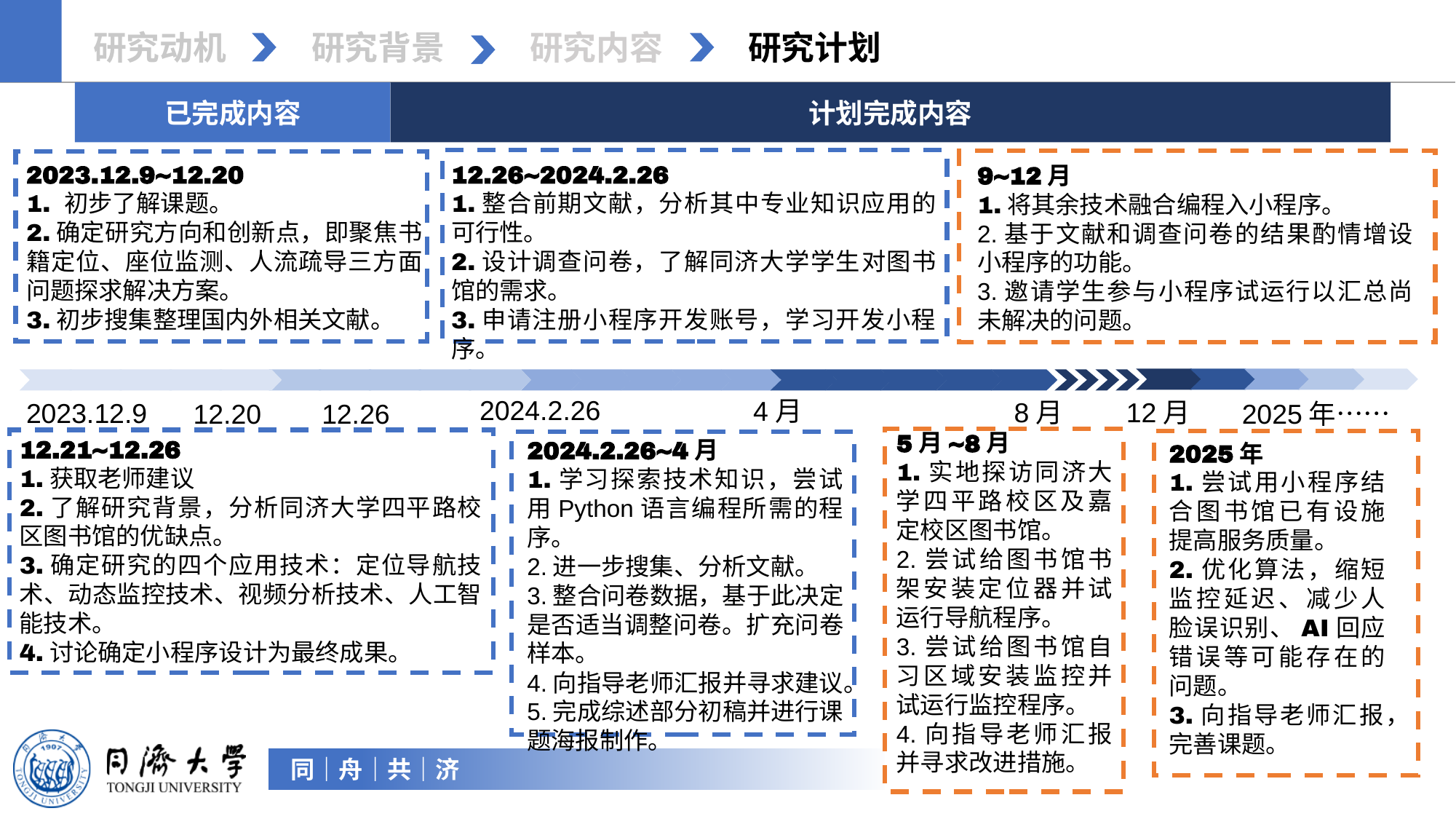

已完成内容
计划完成内容

12.26~2024.2.26
1.整合前期文献，分析其中专业知识应用的可行性。
2.设计调查问卷，了解同济大学学生对图书馆的需求。
3.申请注册小程序开发账号，学习开发小程序。

9~12月
1.将其余技术融合编程入小程序。
2.基于文献和调查问卷的结果酌情增设小程序的功能。
3.邀请学生参与小程序试运行以汇总尚未解决的问题。

2023.12.9~12.20
1. 初步了解课题。
2.确定研究方向和创新点，即聚焦书籍定位、座位监测、人流疏导三方面问题探求解决方案。
3.初步搜集整理国内外相关文献。

2024.2.26
4月
2023.12.9
12.20
8月
12月
12.26
2025年……
5月~8月
1.实地探访同济大学四平路校区及嘉定校区图书馆。
2.尝试给图书馆书架安装定位器并试运行导航程序。
3.尝试给图书馆自习区域安装监控并试运行监控程序。
4.向指导老师汇报并寻求改进措施。

12.21~12.26
1.获取老师建议
2.了解研究背景，分析同济大学四平路校区图书馆的优缺点。
3.确定研究的四个应用技术：定位导航技术、动态监控技术、视频分析技术、人工智能技术。
4.讨论确定小程序设计为最终成果。

2024.2.26~4月
1.学习探索技术知识，尝试用Python语言编程所需的程序。
2.进一步搜集、分析文献。
3.整合问卷数据，基于此决定是否适当调整问卷。扩充问卷样本。
4.向指导老师汇报并寻求建议。
5.完成综述部分初稿并进行课题海报制作。

2025年
1.尝试用小程序结合图书馆已有设施提高服务质量。
2.优化算法，缩短监控延迟、减少人脸误识别、AI回应错误等可能存在的问题。
3.向指导老师汇报，完善课题。